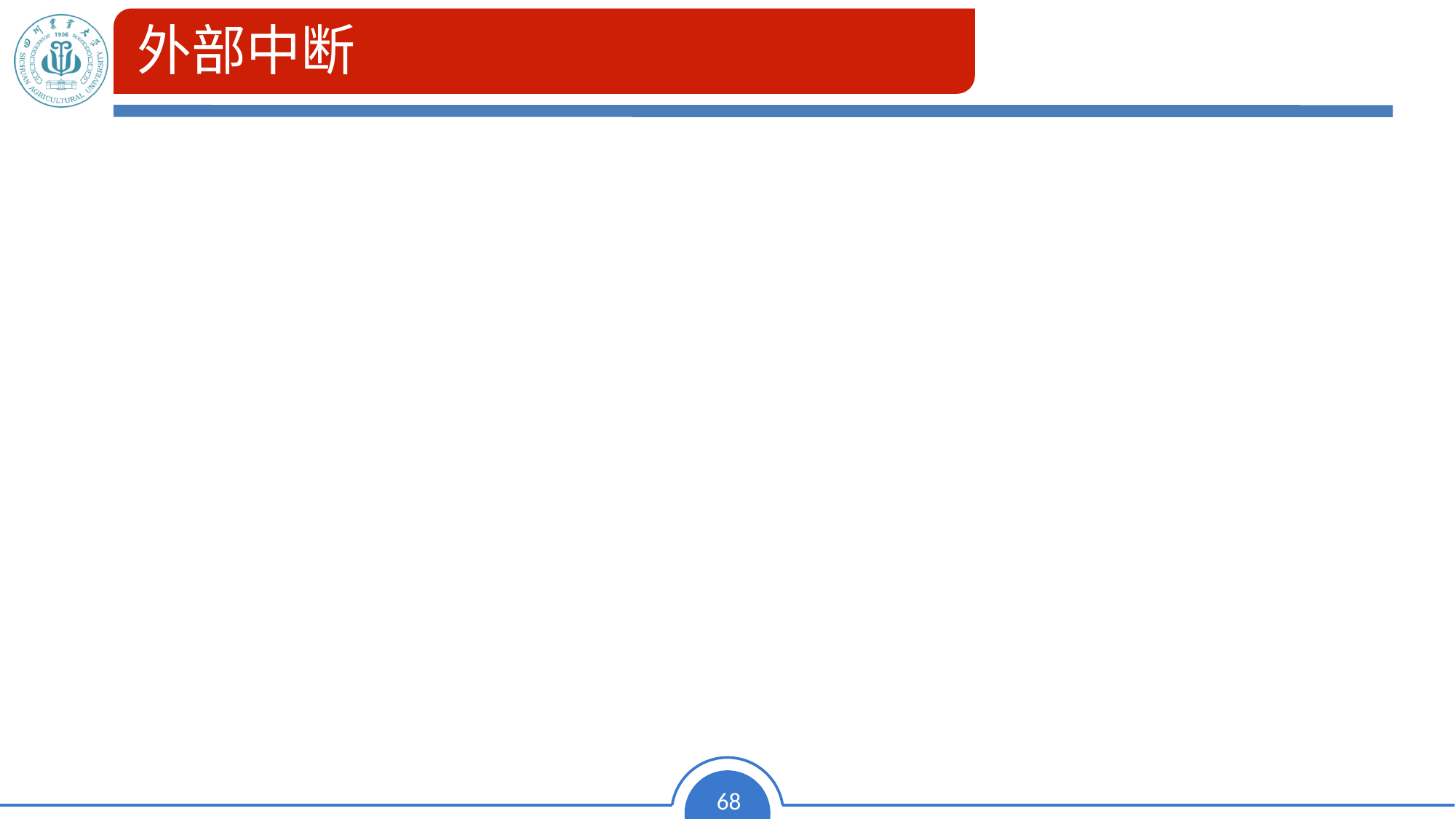

# 外部中断
外部中断是由于8086外部硬件提出中断请求引起的程序中断
外部中断的原因是处理器外部随机产生的，所以是真正意义上的中断（Interrupt）
利用外部中断，微机系统可以实时响应外部设备的数据传送请求，能够及时处理外部意外或紧急事件